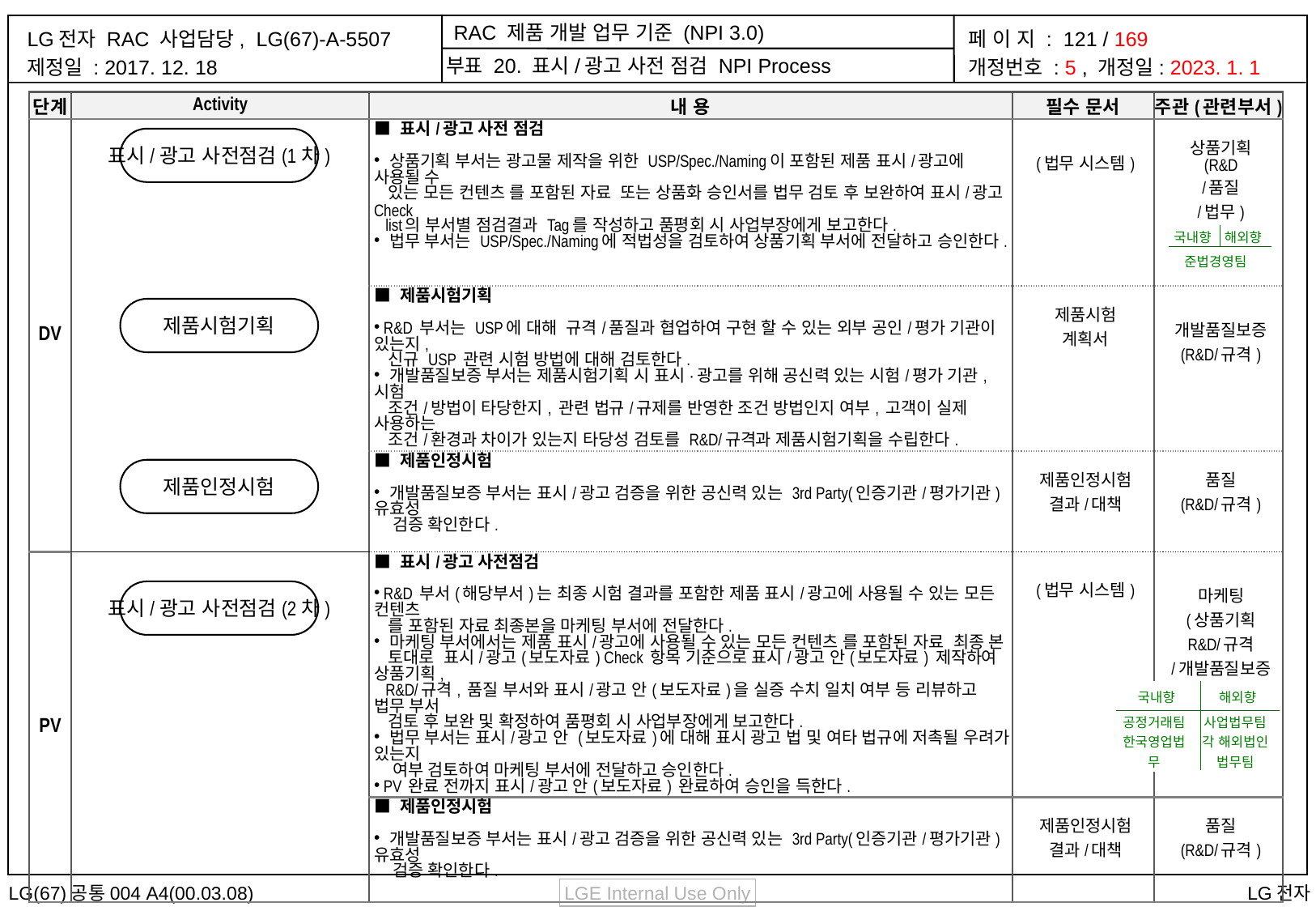

부표 20. 표시/광고 사전 점검 NPI Process
| 단계 | Activity | 내 용 | 필수 문서 | 주관(관련부서) |
| --- | --- | --- | --- | --- |
| DV |  | ■ 표시/광고 사전 점검 상품기획 부서는 광고물 제작을 위한 USP/Spec./Naming이 포함된 제품 표시/광고에 사용될 수 있는 모든 컨텐츠 를 포함된 자료 또는 상품화 승인서를 법무 검토 후 보완하여 표시/광고 Check list의 부서별 점검결과 Tag를 작성하고 품평회 시 사업부장에게 보고한다. 법무 부서는 USP/Spec./Naming에 적법성을 검토하여 상품기획 부서에 전달하고 승인한다. | (법무 시스템) | 상품기획 (R&D /품질 /법무) |
|  |  | ■ 제품시험기획 R&D 부서는 USP에 대해 규격/품질과 협업하여 구현 할 수 있는 외부 공인/평가 기관이 있는지, 신규 USP 관련 시험 방법에 대해 검토한다. 개발품질보증 부서는 제품시험기획 시 표시·광고를 위해 공신력 있는 시험/평가 기관, 시험 조건/방법이 타당한지, 관련 법규/규제를 반영한 조건 방법인지 여부, 고객이 실제 사용하는 조건/환경과 차이가 있는지 타당성 검토를 R&D/규격과 제품시험기획을 수립한다. | 제품시험 계획서 | 개발품질보증 (R&D/규격) |
|  |  | ■ 제품인정시험 개발품질보증 부서는 표시/광고 검증을 위한 공신력 있는 3rd Party(인증기관/평가기관) 유효성 검증 확인한다. | 제품인정시험 결과/대책 | 품질 (R&D/규격) |
| PV |  | ■ 표시/광고 사전점검 R&D 부서(해당부서)는 최종 시험 결과를 포함한 제품 표시/광고에 사용될 수 있는 모든 컨텐츠 를 포함된 자료 최종본을 마케팅 부서에 전달한다. 마케팅 부서에서는 제품 표시/광고에 사용될 수 있는 모든 컨텐츠 를 포함된 자료 최종 본 토대로 표시/광고(보도자료) Check 항목 기준으로 표시/광고 안(보도자료) 제작하여 상품기획, R&D/규격, 품질 부서와 표시/광고 안(보도자료)을 실증 수치 일치 여부 등 리뷰하고 법무 부서 검토 후 보완 및 확정하여 품평회 시 사업부장에게 보고한다. 법무 부서는 표시/광고 안 (보도자료)에 대해 표시 광고 법 및 여타 법규에 저촉될 우려가 있는지 여부 검토하여 마케팅 부서에 전달하고 승인한다. PV 완료 전까지 표시/광고 안(보도자료) 완료하여 승인을 득한다. | (법무 시스템) | 마케팅 (상품기획 R&D/규격 /개발품질보증 /법무) |
|  |  | ■ 제품인정시험 개발품질보증 부서는 표시/광고 검증을 위한 공신력 있는 3rd Party(인증기관/평가기관) 유효성 검증 확인한다. | 제품인정시험 결과/대책 | 품질 (R&D/규격) |
표시/광고 사전점검(1차)
| 국내향 | 해외향 |
| --- | --- |
| 준법경영팀 |  |
제품시험기획
제품인정시험
표시/광고 사전점검(2차)
| 국내향 | 해외향 |
| --- | --- |
| 공정거래팀 한국영업법무 | 사업법무팀 각 해외법인 법무팀 |